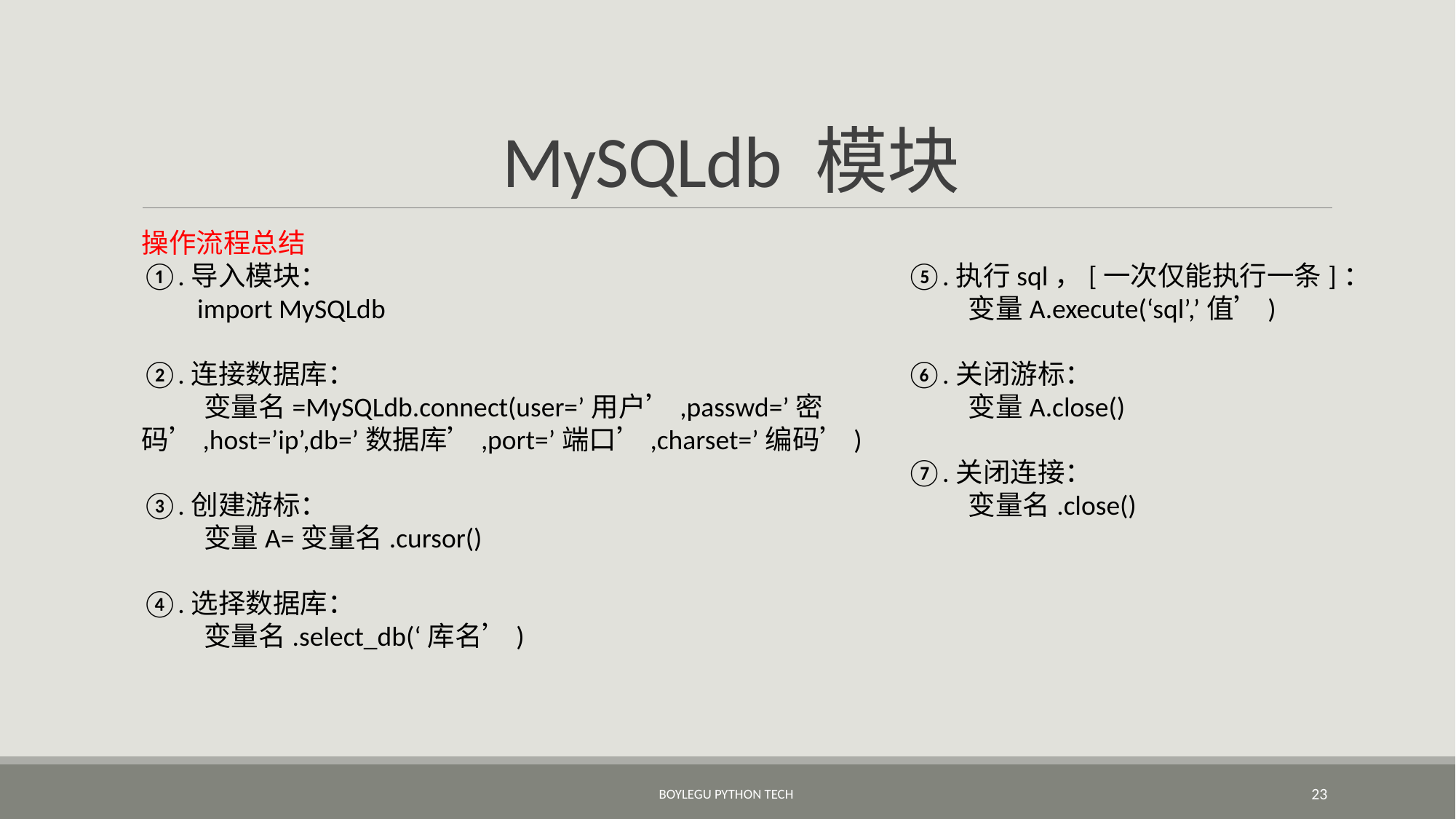

# MySQLdb 模块
操作流程总结
①.导入模块：
         import MySQLdb

②.连接数据库：
         变量名=MySQLdb.connect(user=’用户’,passwd=’密码’,host=’ip’,db=’数据库’,port=’端口’,charset=’编码’)

③.创建游标：
         变量A=变量名.cursor()

④.选择数据库：
         变量名.select_db(‘库名’)

⑤.执行sql，[一次仅能执行一条]：
         变量A.execute(‘sql’,’值’)

⑥.关闭游标：
         变量A.close()

⑦.关闭连接：
         变量名.close()
BoyleGu Python Tech
23